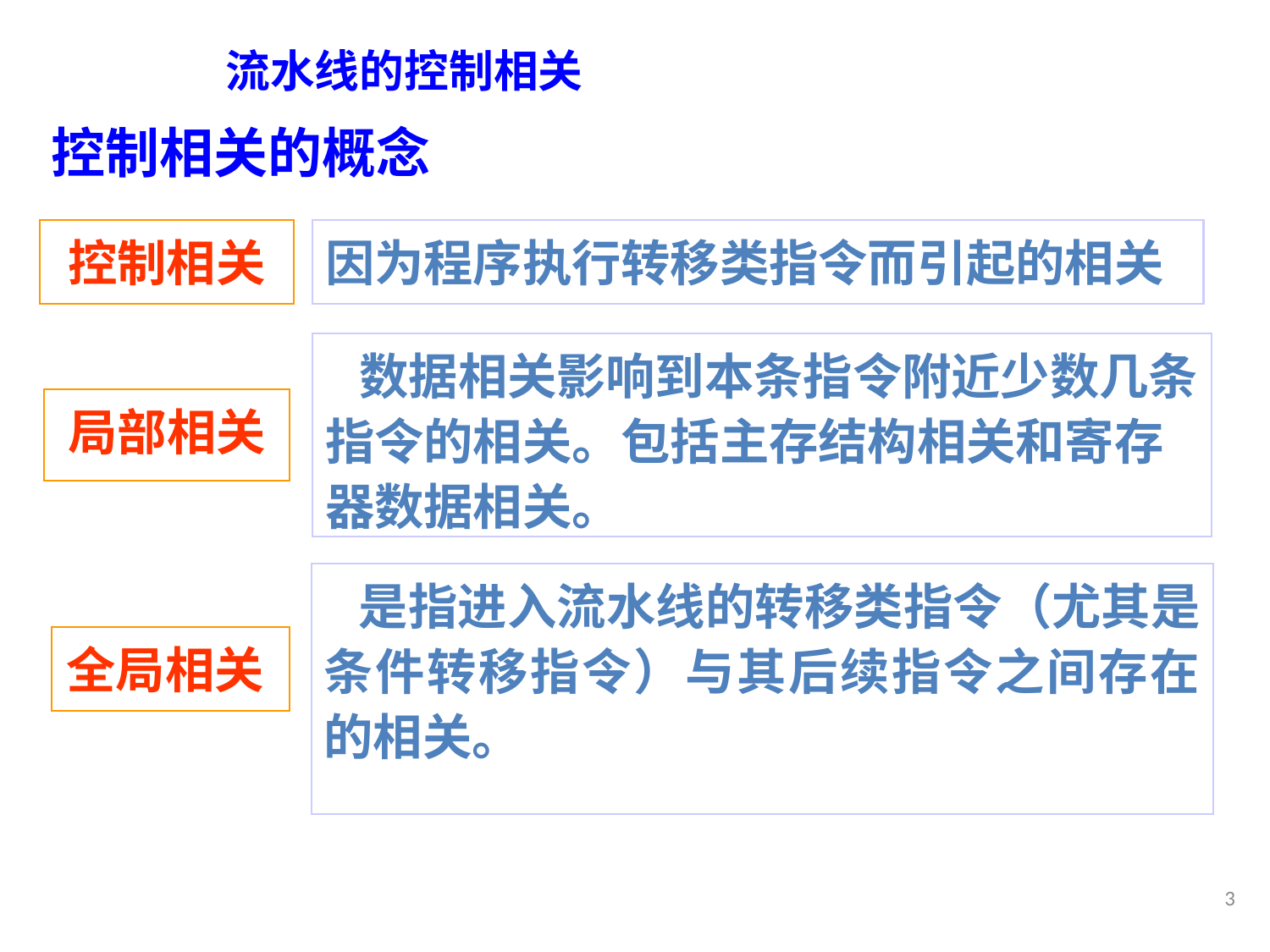

# 流水线的控制相关
控制相关的概念
控制相关
因为程序执行转移类指令而引起的相关
  数据相关影响到本条指令附近少数几条指令的相关。包括主存结构相关和寄存器数据相关。
局部相关
  是指进入流水线的转移类指令（尤其是条件转移指令）与其后续指令之间存在的相关。
全局相关
3